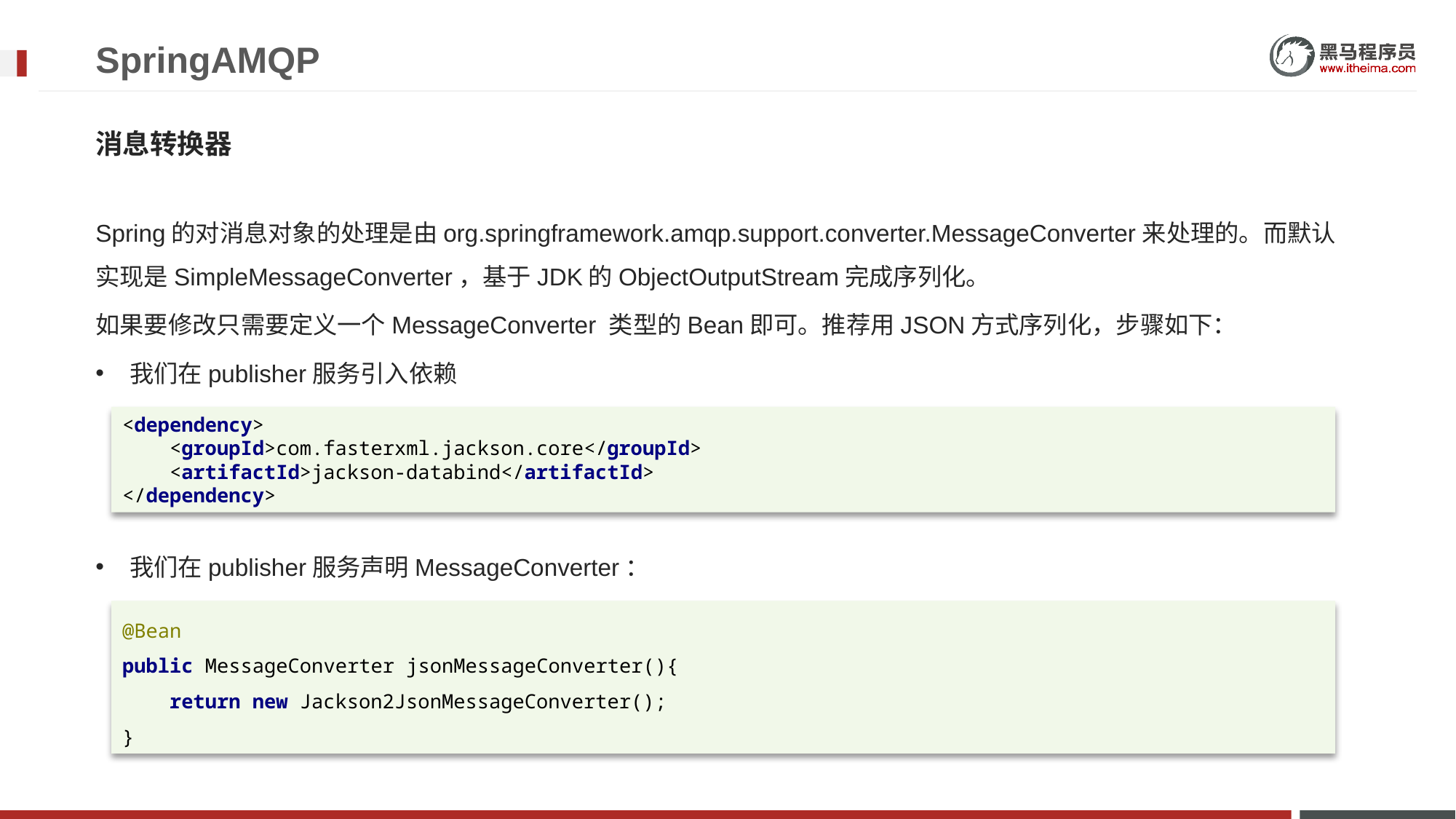

# SpringAMQP
消息转换器
Spring的对消息对象的处理是由org.springframework.amqp.support.converter.MessageConverter来处理的。而默认实现是SimpleMessageConverter，基于JDK的ObjectOutputStream完成序列化。
如果要修改只需要定义一个MessageConverter 类型的Bean即可。推荐用JSON方式序列化，步骤如下：
我们在publisher服务引入依赖

我们在publisher服务声明MessageConverter：

<dependency>
    <groupId>com.fasterxml.jackson.core</groupId>
    <artifactId>jackson-databind</artifactId>
</dependency>
@Bean
public MessageConverter jsonMessageConverter(){
    return new Jackson2JsonMessageConverter();
}